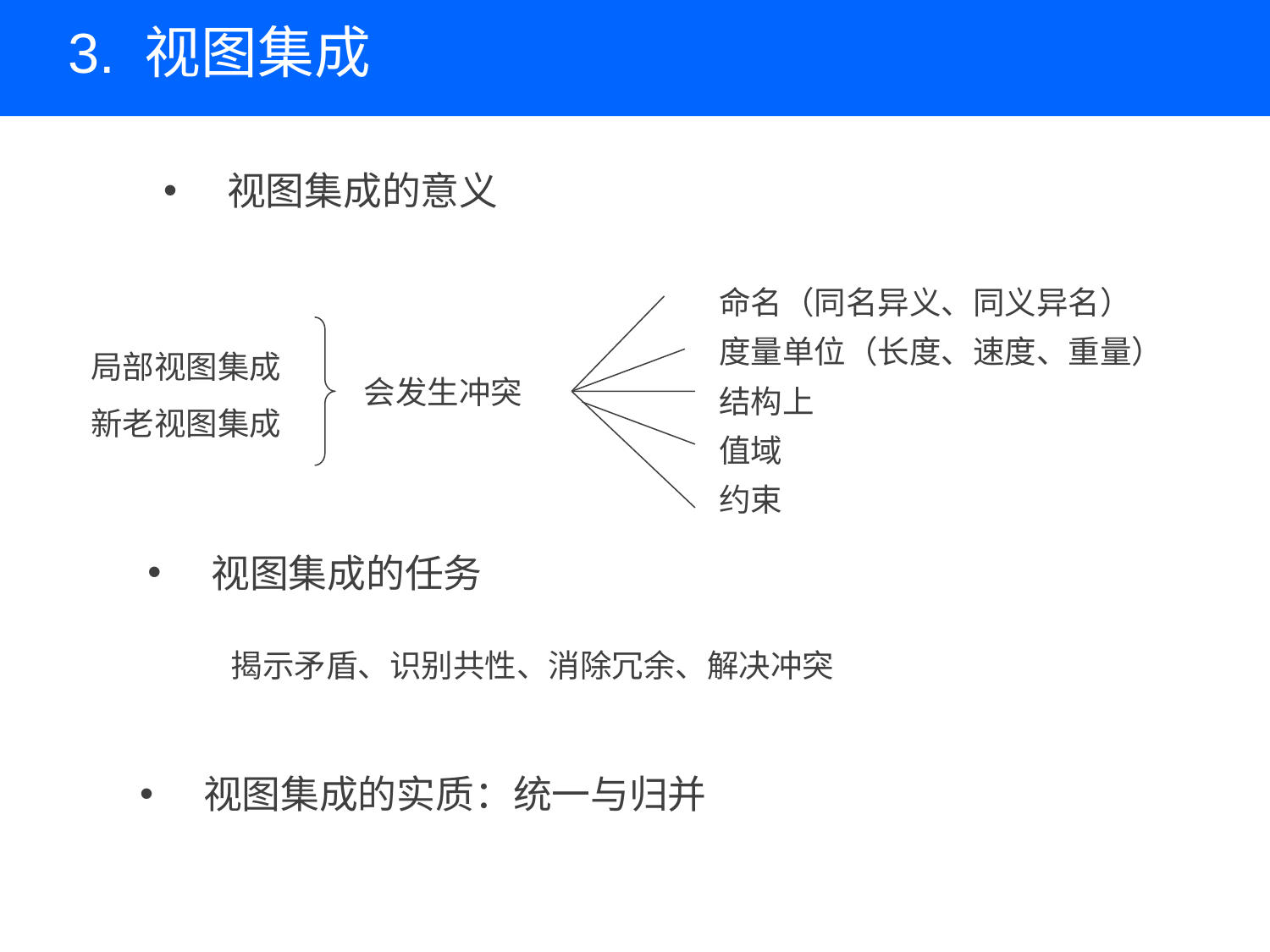

# 3. 视图集成
视图集成的意义
命名（同名异义、同义异名）
度量单位（长度、速度、重量）
结构上
值域
约束

局部视图集成
新老视图集成
会发生冲突
视图集成的任务
揭示矛盾、识别共性、消除冗余、解决冲突
视图集成的实质：统一与归并